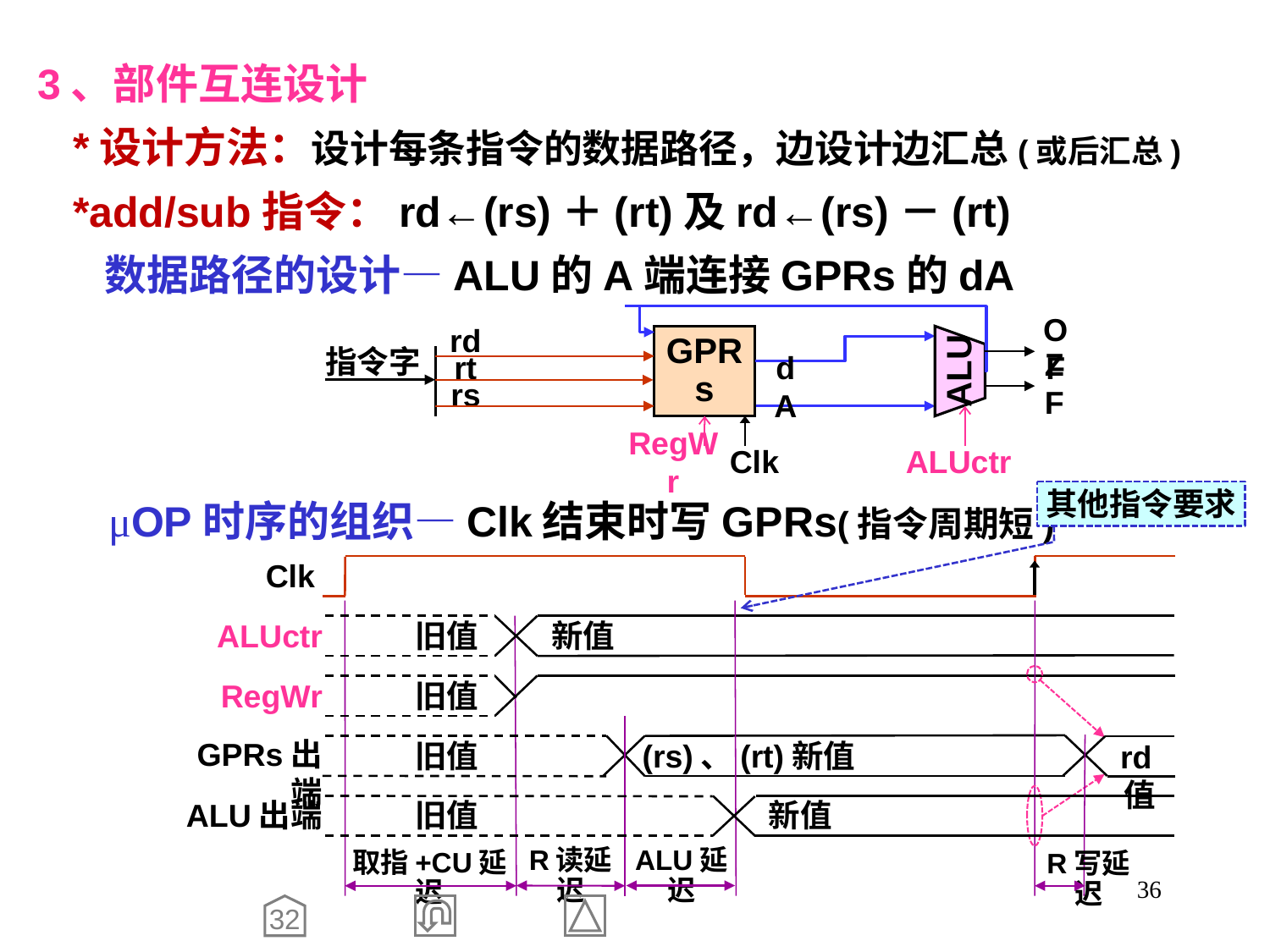

3、部件互连设计
   *设计方法：设计每条指令的数据路径，边设计边汇总(或后汇总)
   *add/sub指令：rd←(rs)＋(rt)及rd←(rs)－(rt)
      数据路径的设计—ALU的A端连接GPRs的dA
rd
rt
rs
GPRs
OF
ALU
指令字
dA
ZF
RegWr
Clk
ALUctr
      μOP时序的组织—Clk结束时写GPRs(指令周期短)
其他指令要求
Clk
ALUctr
新值
旧值

旧值
RegWr
GPRs出端
旧值
(rs)、(rt)新值
rd值

旧值
ALU出端
新值
R读延迟
ALU延迟
取指+CU延迟
R写延迟
36

32